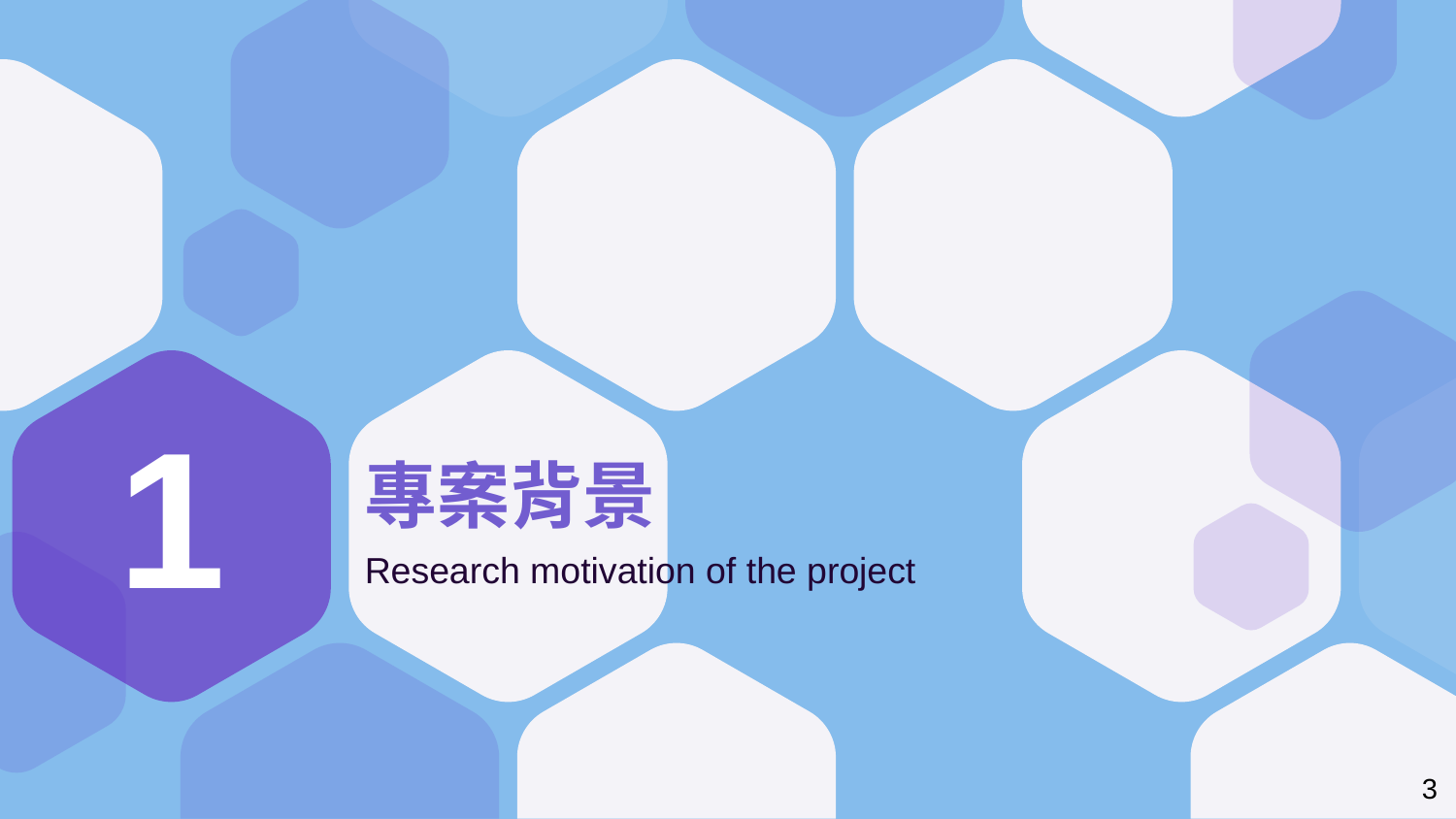

1
# 專案背景
Research motivation of the project
3